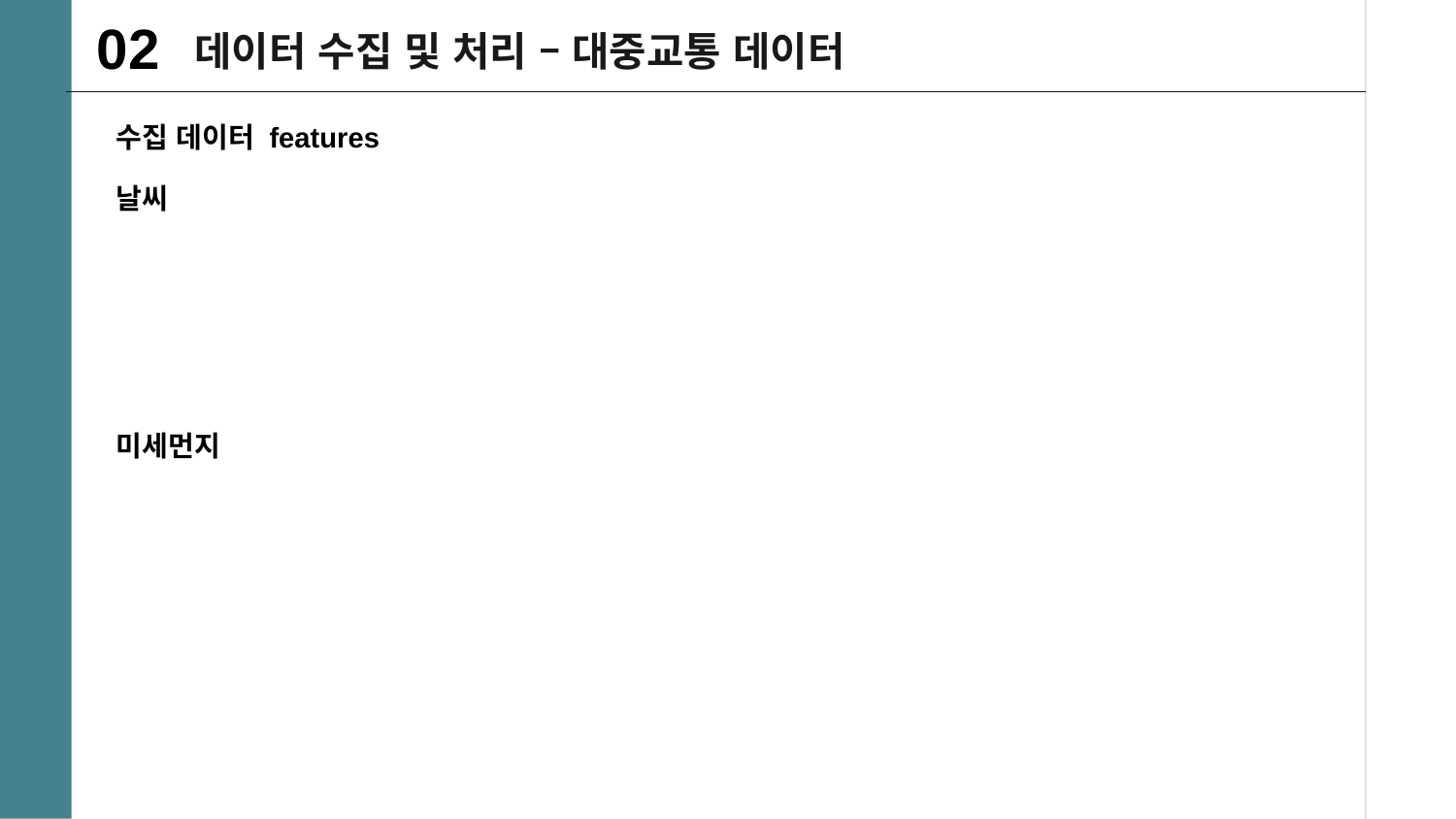

02
데이터 수집 및 처리 – 대중교통 데이터
수집 데이터 features
날씨
미세먼지